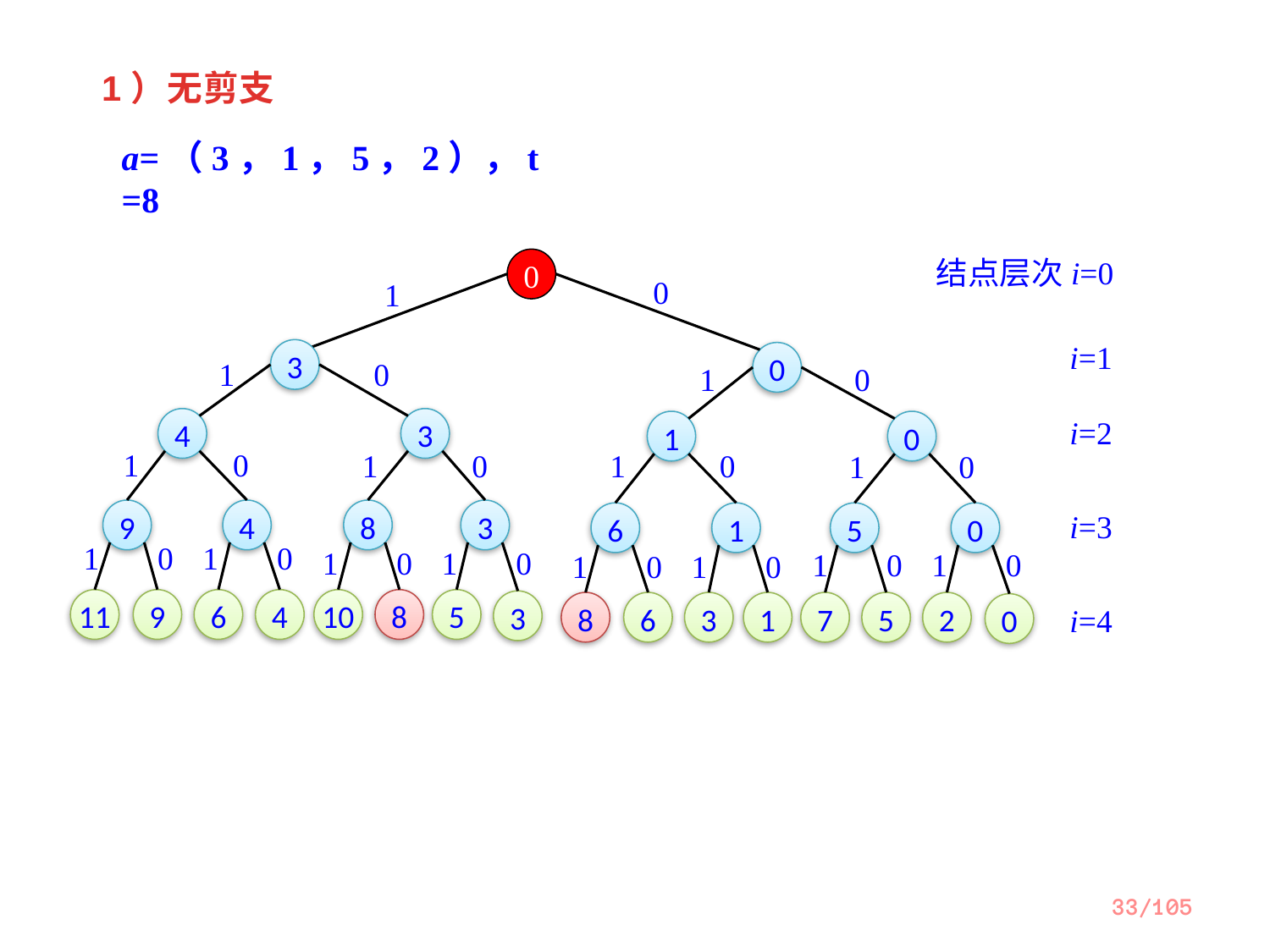

1）无剪支
a=（3，1，5，2），t=8
0
结点层次i=0
0

1
i=1
3
0
1
0
1
0

4
3
1
0
i=2
1
0
1
0
1
0
1
0

9
4
8
3
6
1
5
0
i=3
1
0
1
0

1
0
1
0

1

0
1

0
1
0
1
0
11
9
6
4
10
8
5
3
8
6
3
1
7
5
2
0
i=4
33/105